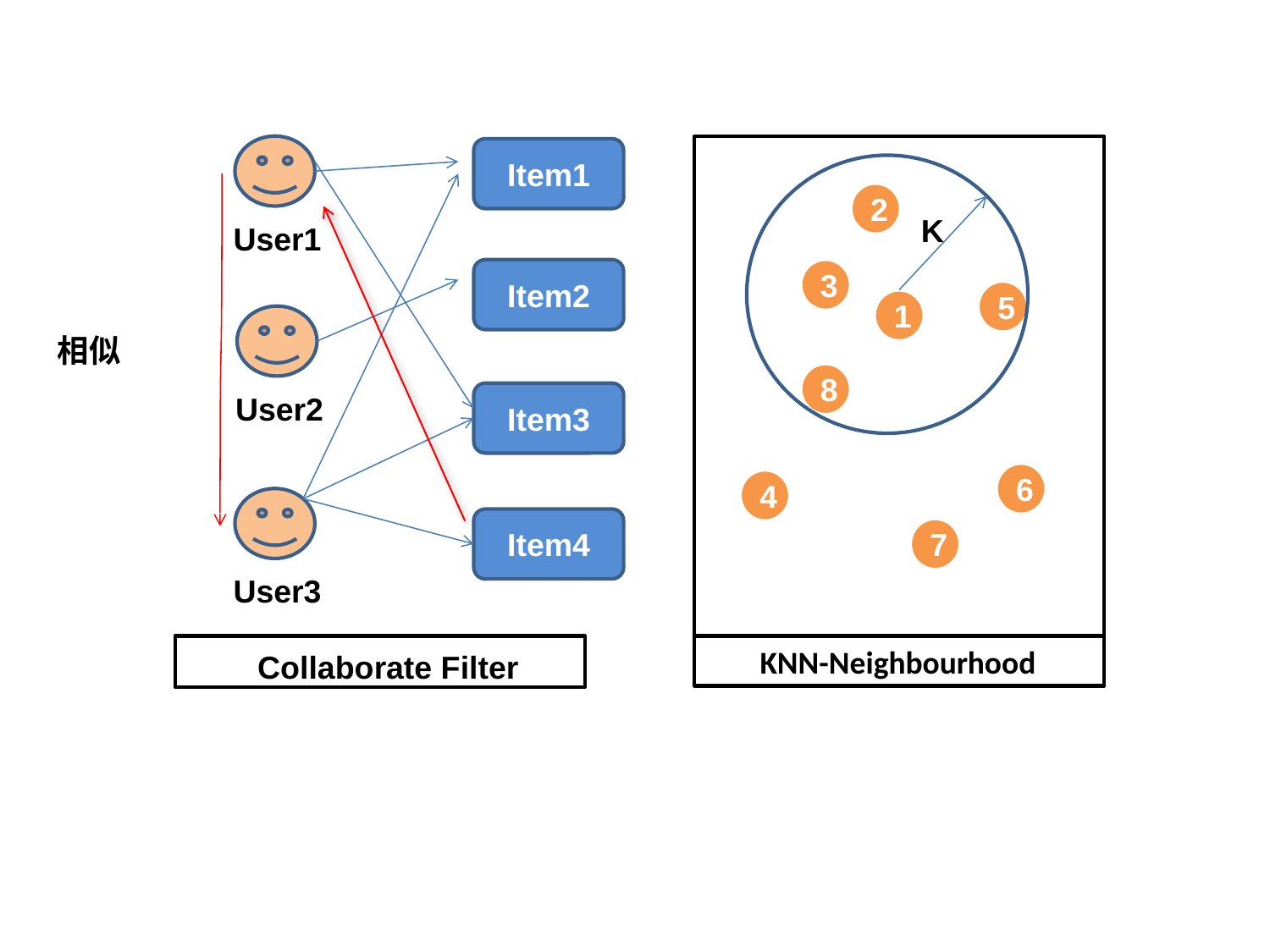

Item1

2
K
User1
3
Item2
5
1

相似
8
User2
Item3
6
4

Item4
7
User3

  KNN-Neighbourhood

Collaborate Filter